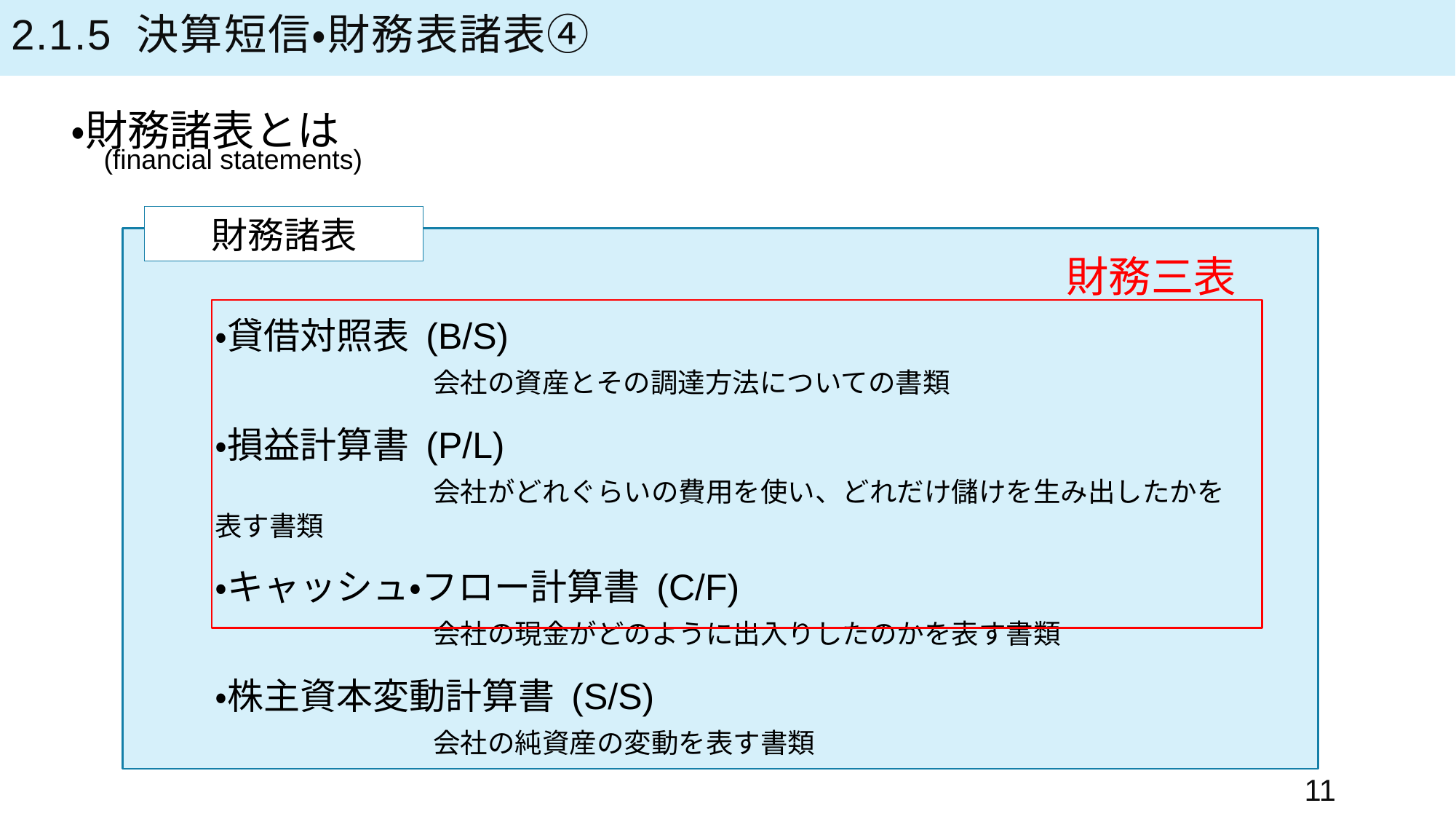

2.1.5 決算短信・財務表諸表④
・財務諸表とは
(financial statements)
財務諸表

・貸借対照表 (B/S)
		会社の資産とその調達方法についての書類
・損益計算書 (P/L)
		会社がどれぐらいの費用を使い、どれだけ儲けを生み出したかを表す書類
・キャッシュ・フロー計算書 (C/F)
		会社の現金がどのように出入りしたのかを表す書類
・株主資本変動計算書 (S/S)
		会社の純資産の変動を表す書類

財務三表
11